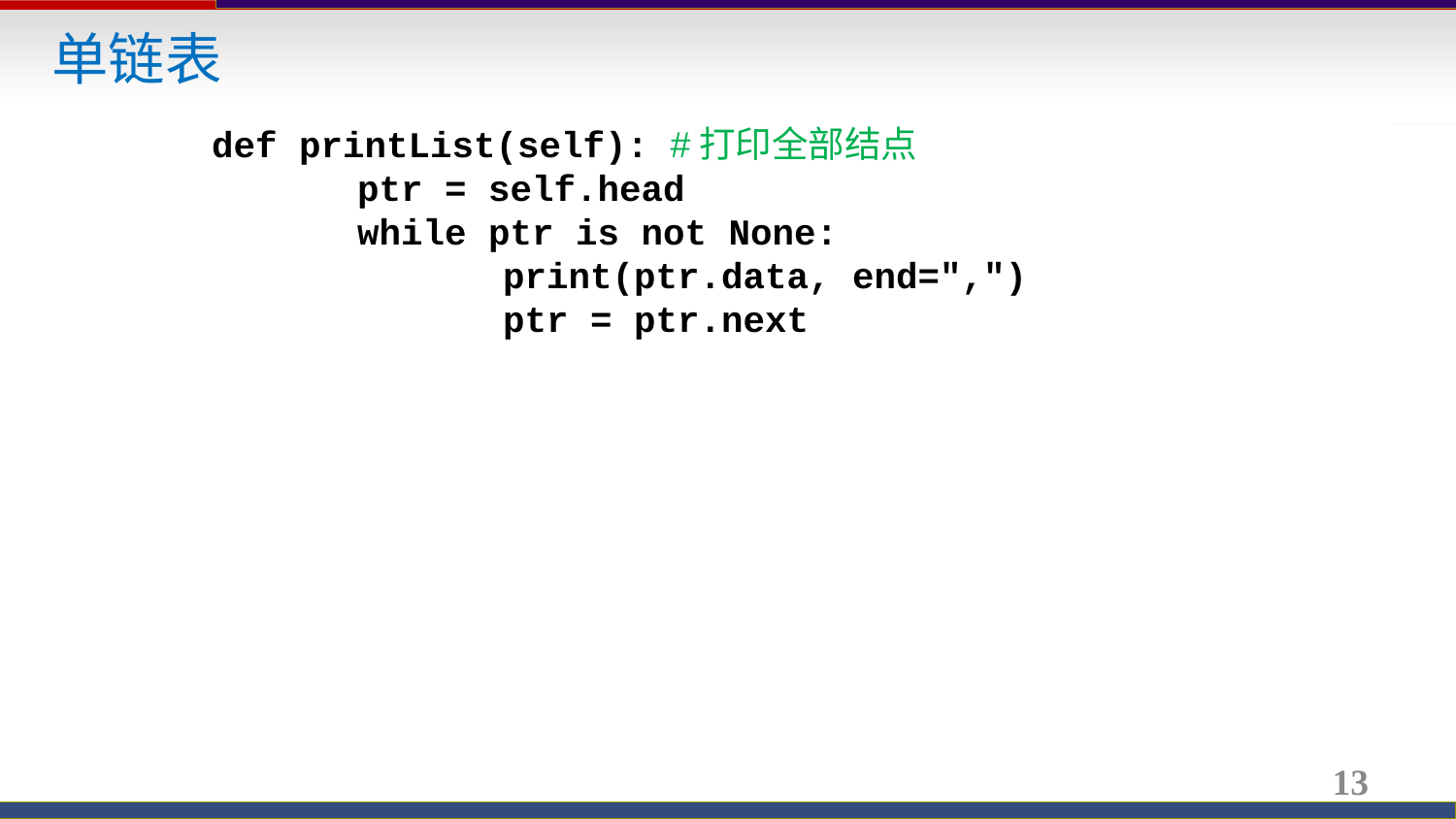

单链表
	def printList(self): #打印全部结点
		ptr = self.head
		while ptr is not None:
			print(ptr.data, end=",")
			ptr = ptr.next